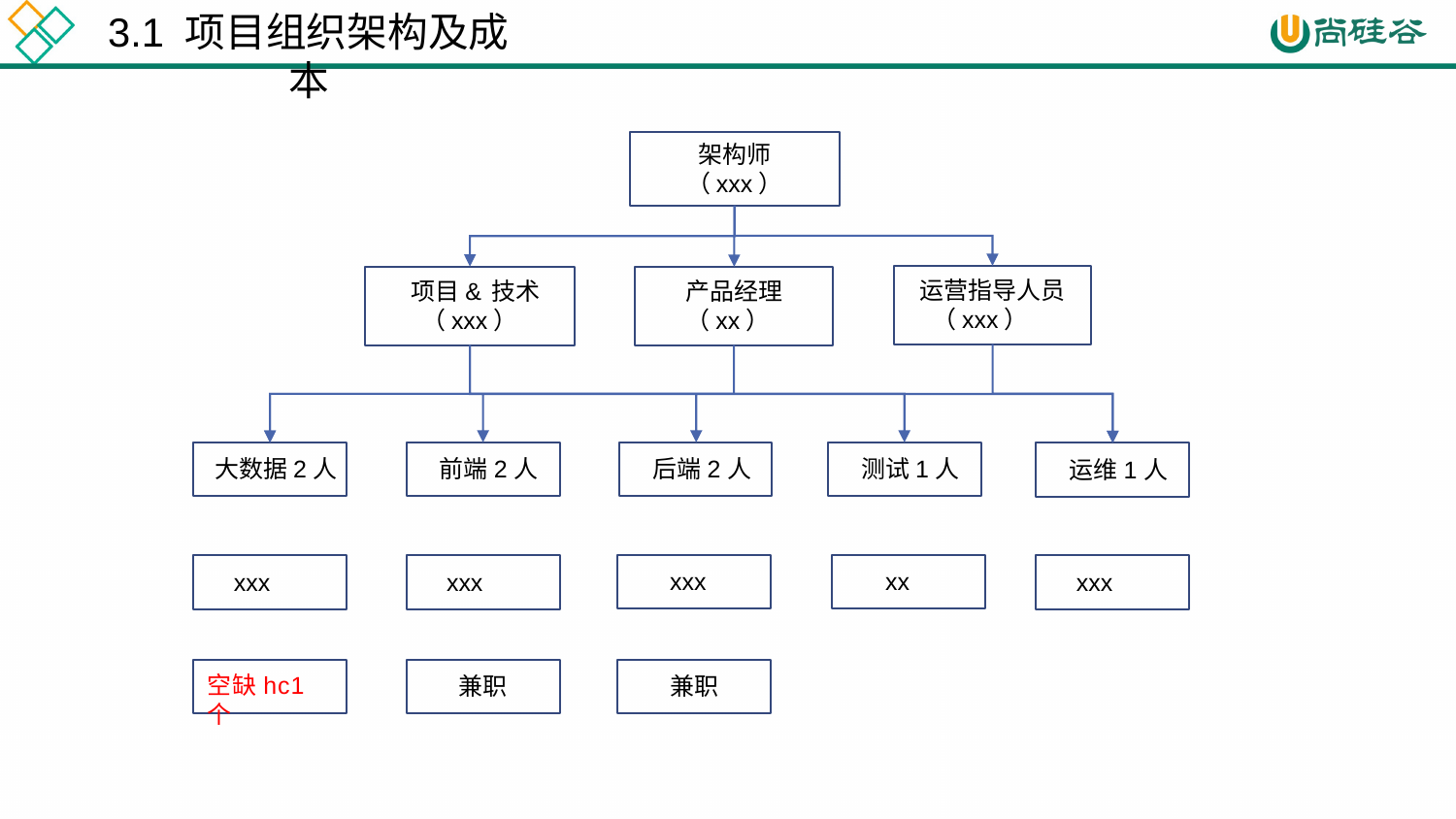

3.1 项目组织架构及成本

架构师
（xxx）

运营指导人员
（xxx）
产品经理
（xx）
项目&技术
（xxx）

大数据2人
前端2人
后端2人
测试1人
运维1人

xxx
xx
xxx
xxx
xxx

空缺hc1个
兼职
兼职